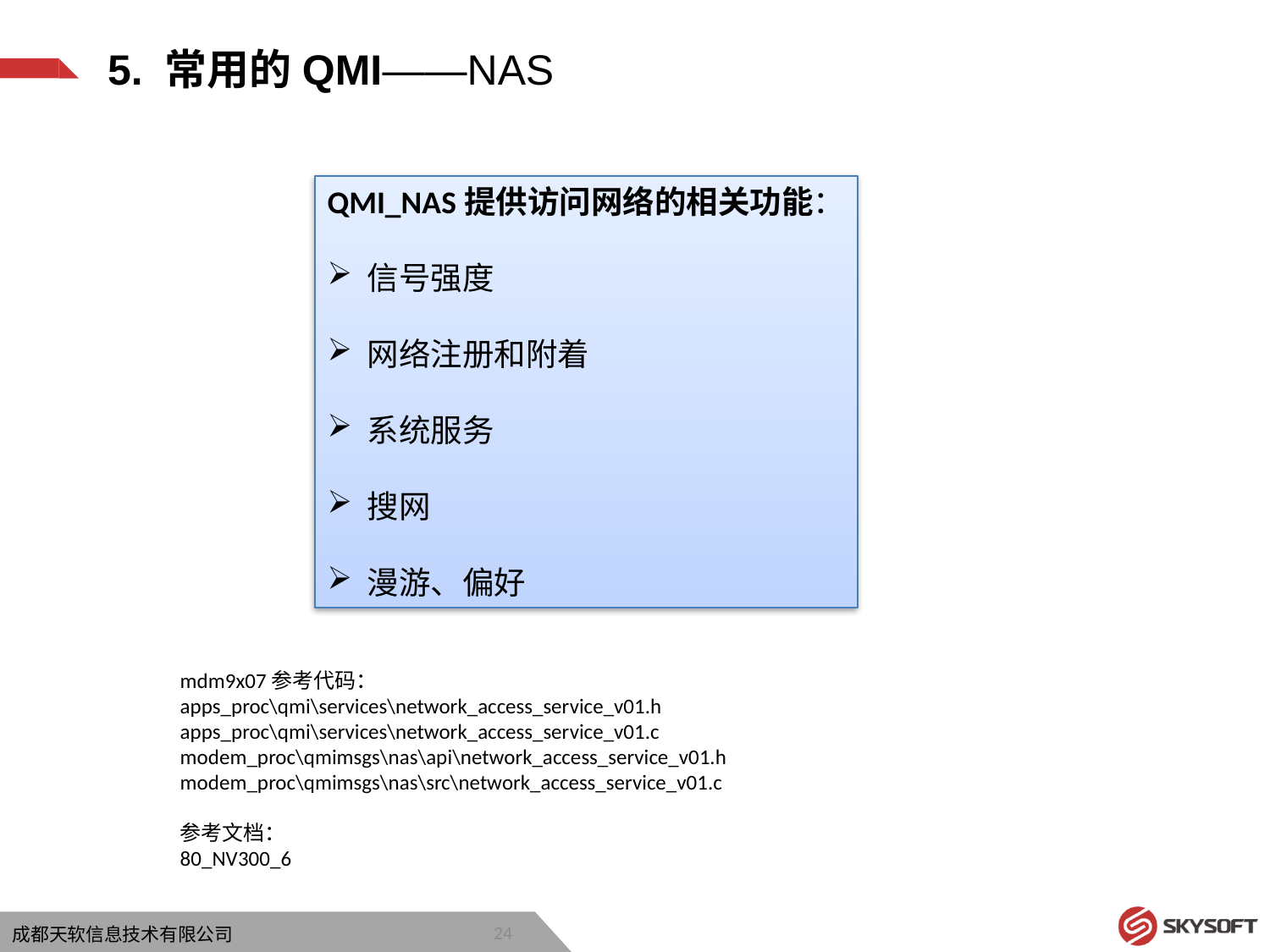

5. 常用的QMI——NAS
QMI_NAS提供访问网络的相关功能：

信号强度

网络注册和附着

系统服务

搜网

漫游、偏好
mdm9x07参考代码：
apps_proc\qmi\services\network_access_service_v01.h
apps_proc\qmi\services\network_access_service_v01.c
modem_proc\qmimsgs\nas\api\network_access_service_v01.h
modem_proc\qmimsgs\nas\src\network_access_service_v01.c

参考文档：
80_NV300_6

24